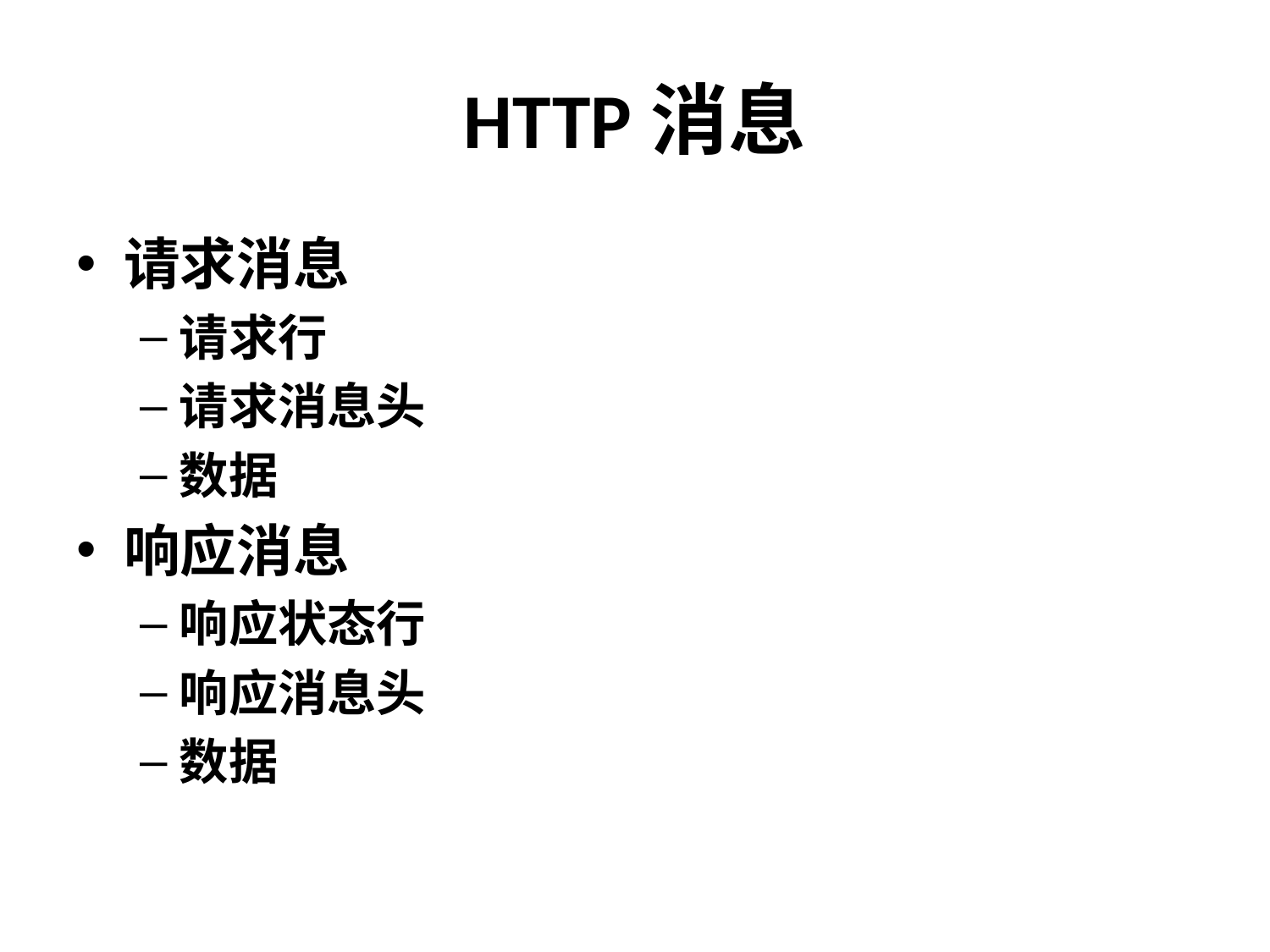

# HTTP消息
请求消息
请求行
请求消息头
数据
响应消息
响应状态行
响应消息头
数据